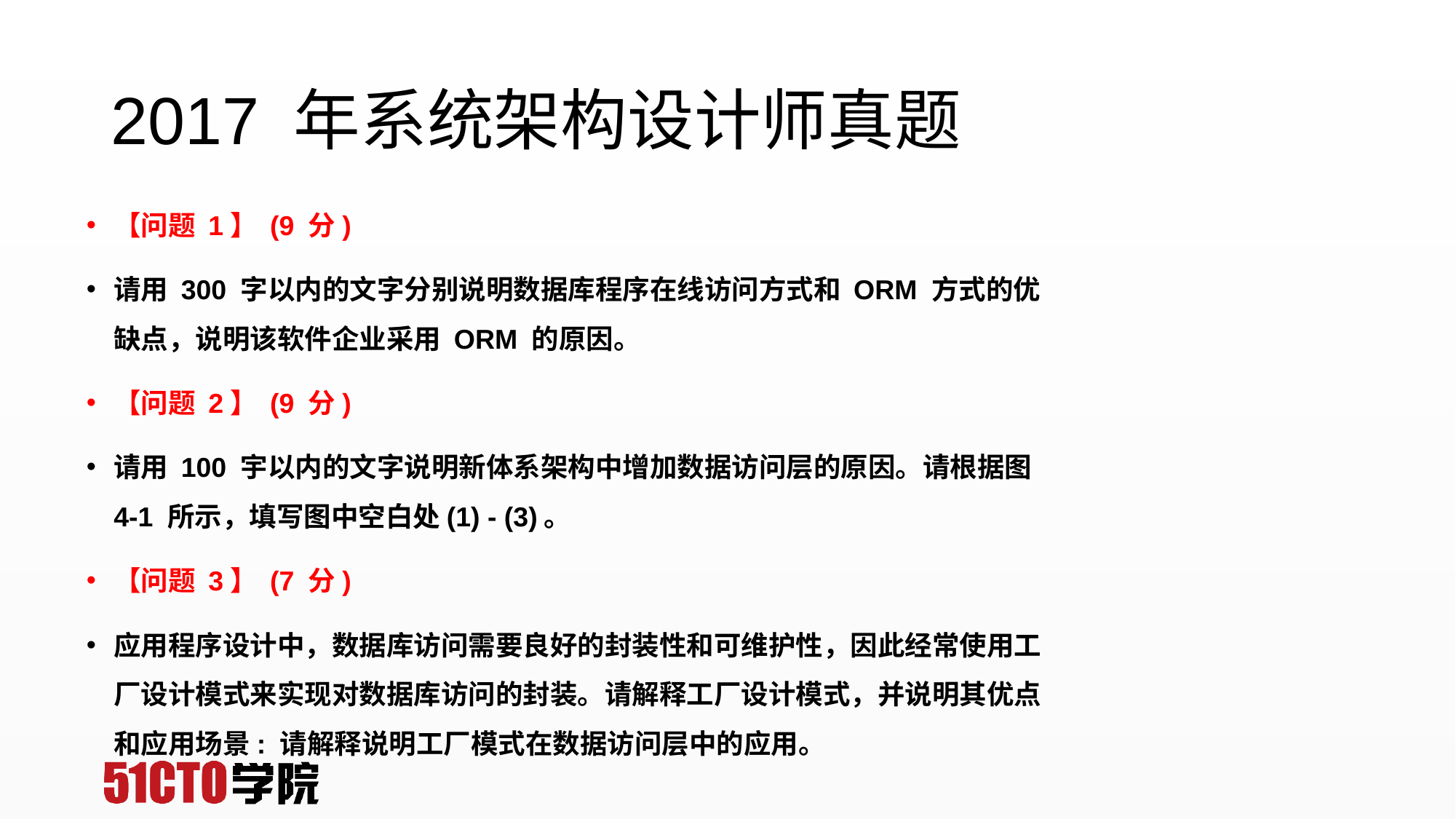

# 2017 年系统架构设计师真题
【问题 1】 (9 分)
请用 300 字以内的文字分别说明数据库程序在线访问方式和 ORM 方式的优缺点，说明该软件企业采用 ORM 的原因。
【问题 2】 (9 分)
请用 100 宇以内的文字说明新体系架构中增加数据访问层的原因。请根据图 4-1 所示，填写图中空白处(1) - (3)。
【问题 3】 (7 分)
应用程序设计中，数据库访问需要良好的封装性和可维护性，因此经常使用工厂设计模式来实现对数据库访问的封装。请解释工厂设计模式，并说明其优点和应用场景: 请解释说明工厂模式在数据访问层中的应用。